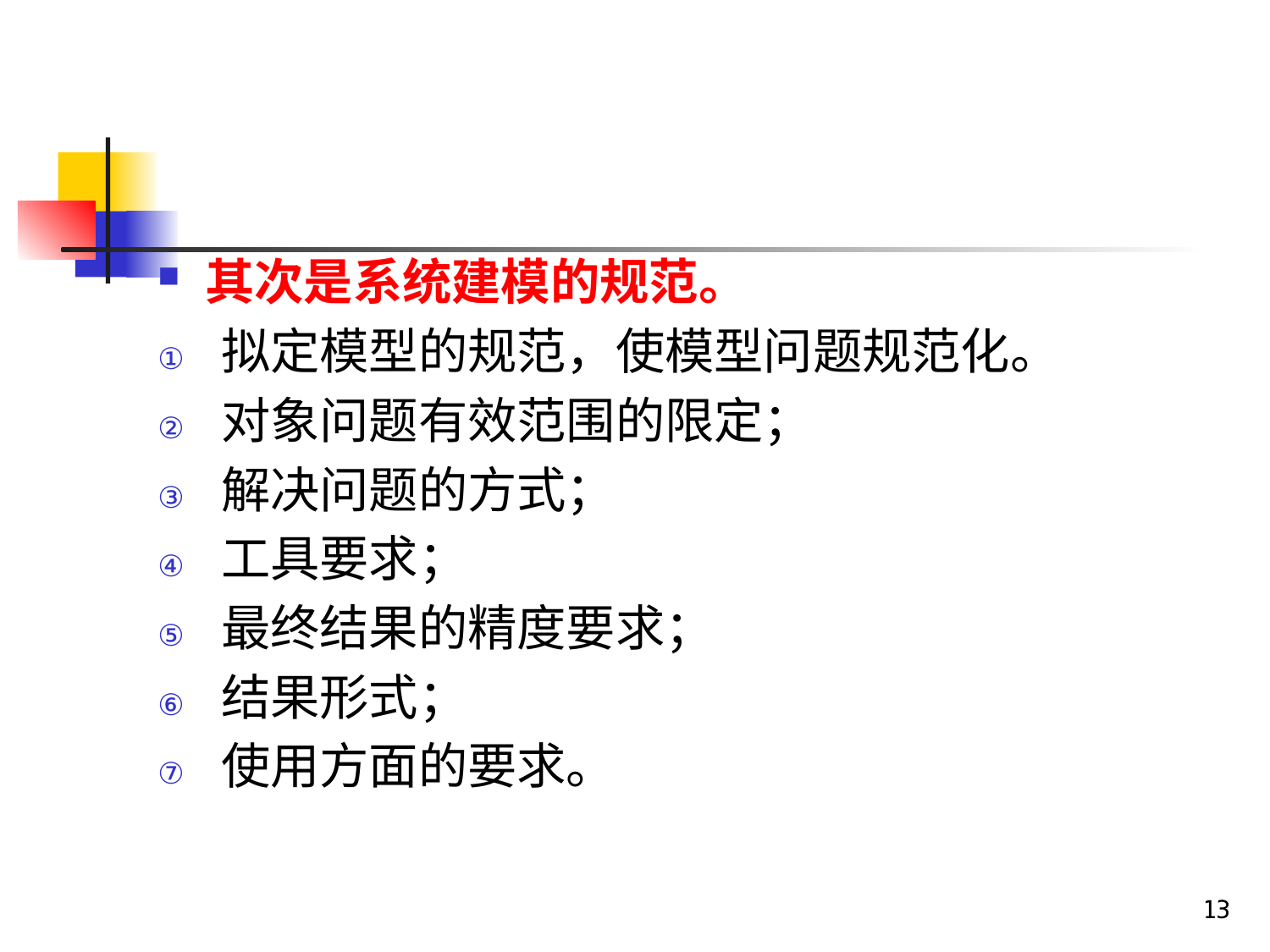

#
其次是系统建模的规范。
拟定模型的规范，使模型问题规范化。
对象问题有效范围的限定；
解决问题的方式；
工具要求；
最终结果的精度要求；
结果形式；
使用方面的要求。

13